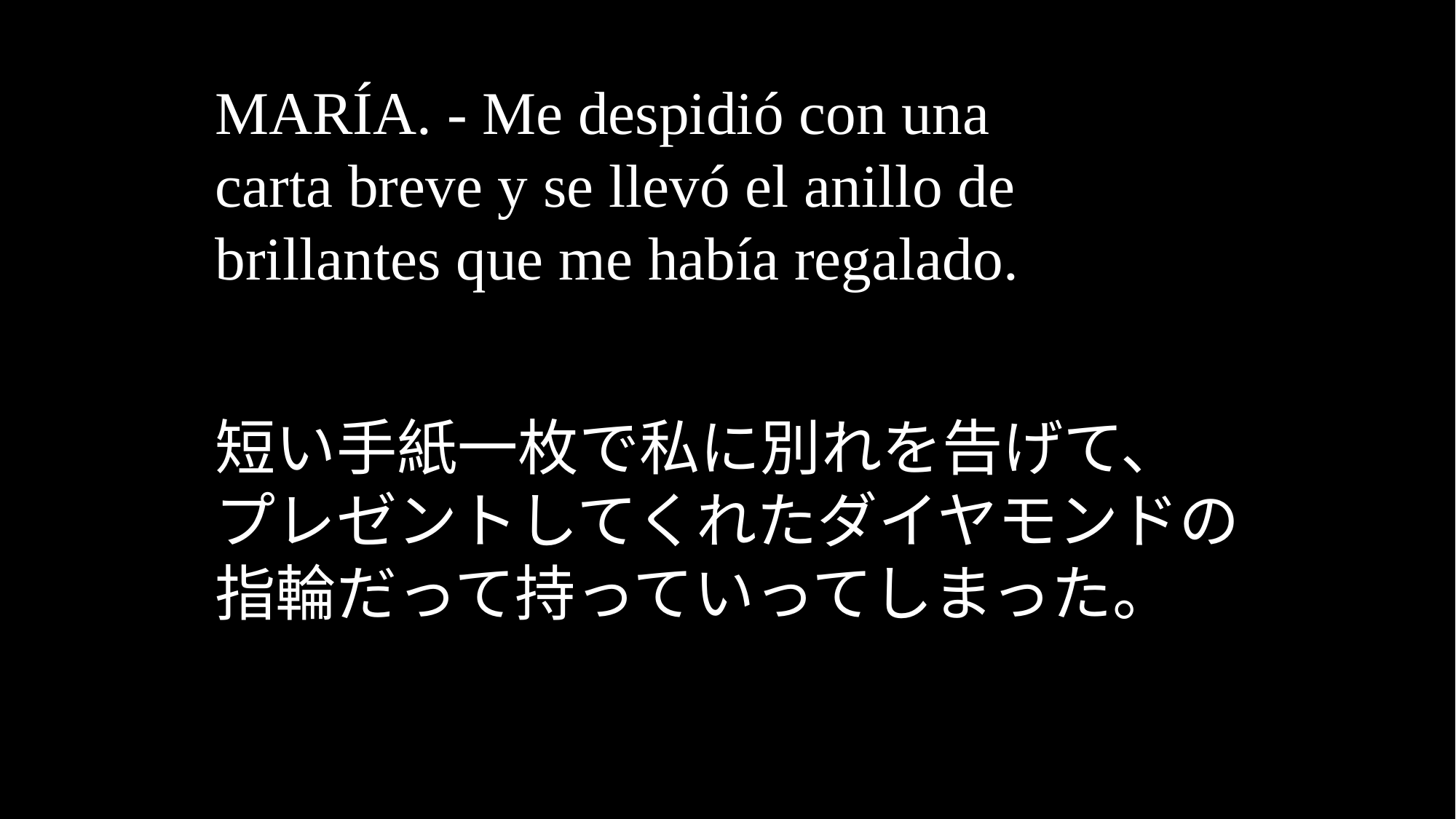

MARÍA. - Me despidió con una carta breve y se llevó el anillo de brillantes que me había regalado.

短い手紙一枚で私に別れを告げて、プレゼントしてくれたダイヤモンドの指輪だって持っていってしまった。